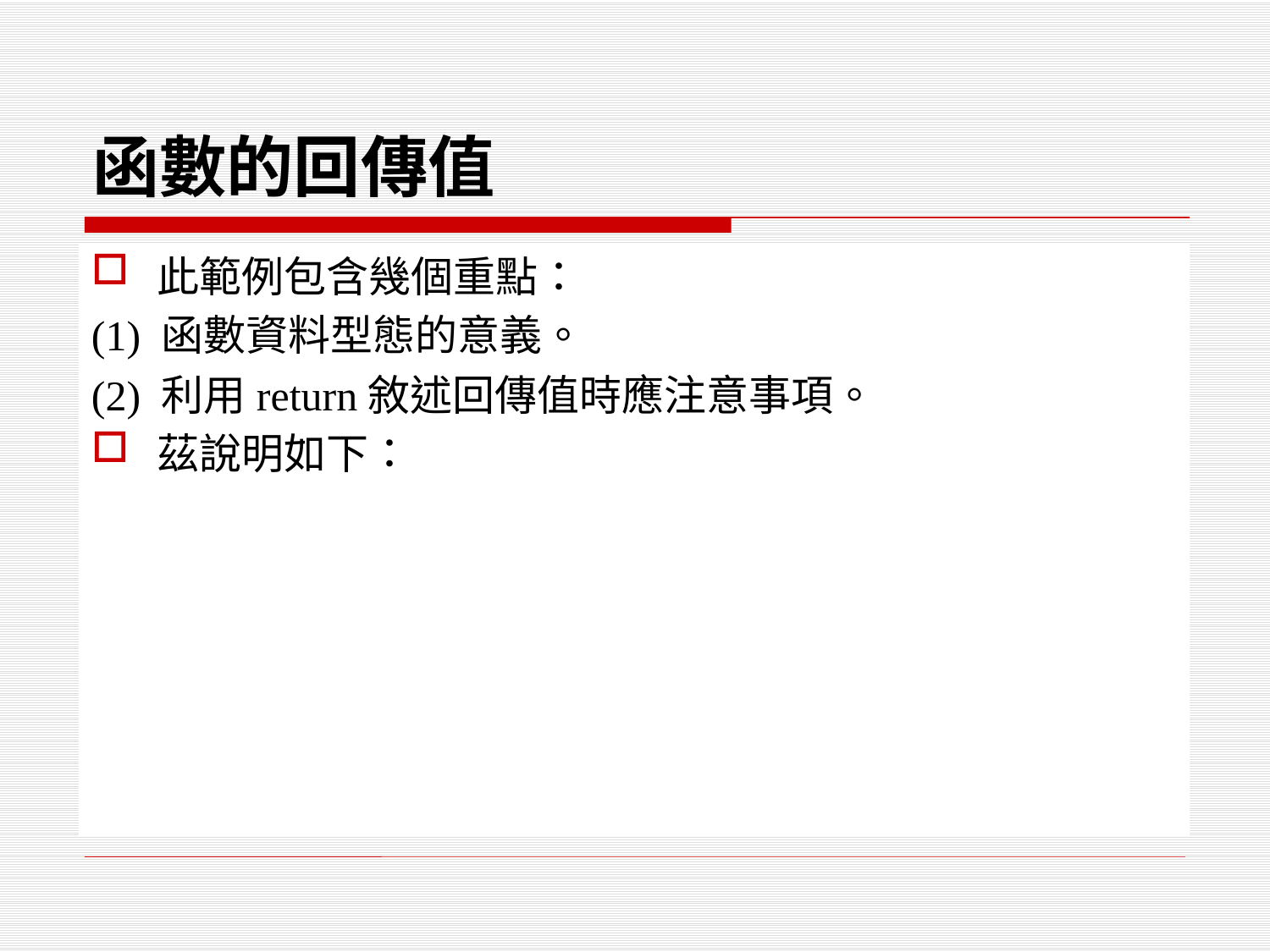

# 函數的回傳值
此範例包含幾個重點：
(1) 函數資料型態的意義。
(2) 利用return敘述回傳值時應注意事項。
茲說明如下：